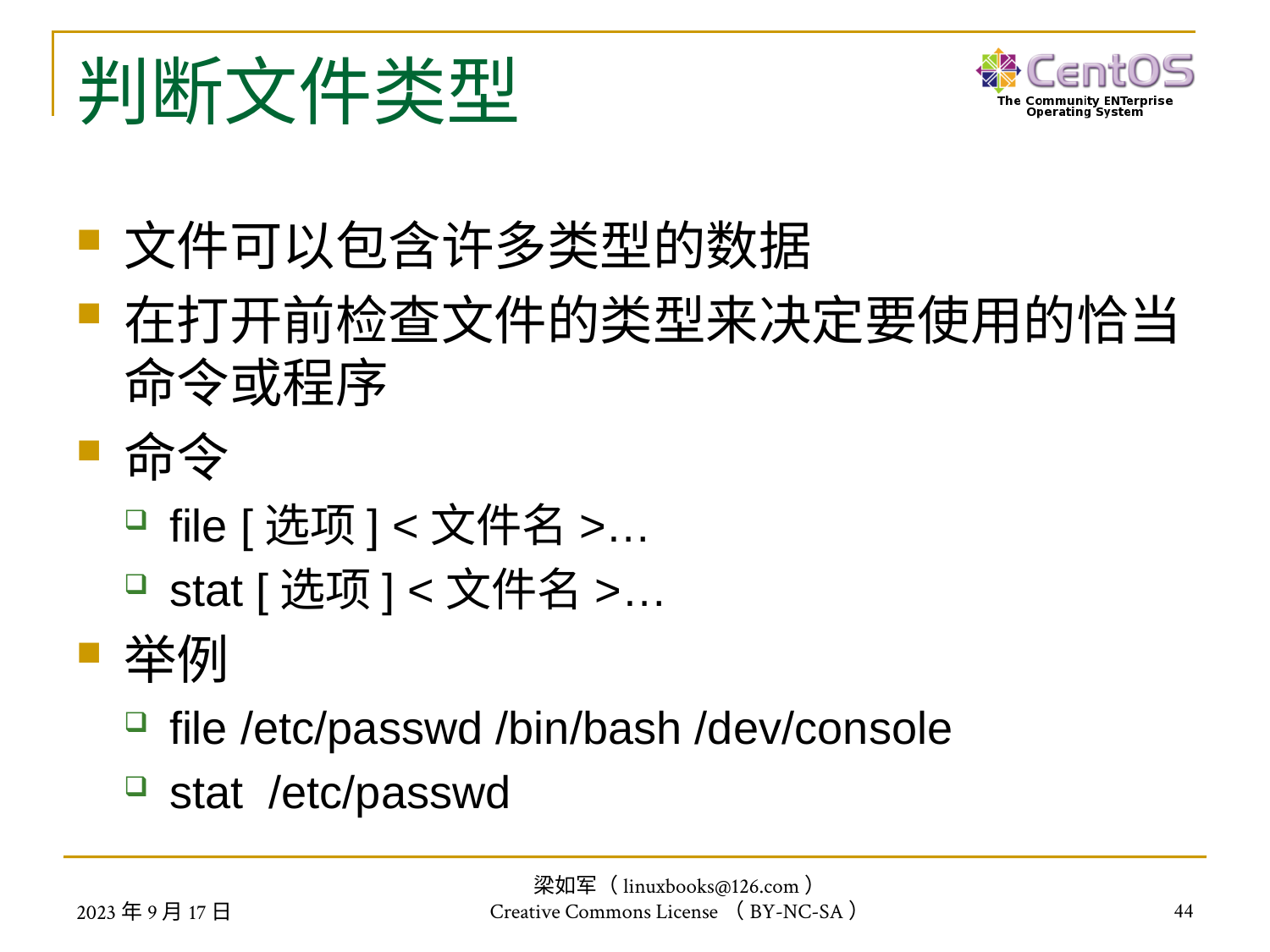

# 判断文件类型
文件可以包含许多类型的数据
在打开前检查文件的类型来决定要使用的恰当命令或程序
命令
file [选项] <文件名>…
stat [选项] <文件名>…
举例
file /etc/passwd /bin/bash /dev/console
stat  /etc/passwd
梁如军（linuxbooks@126.com）
Creative Commons License（BY-NC-SA）
2023年9月17日
44